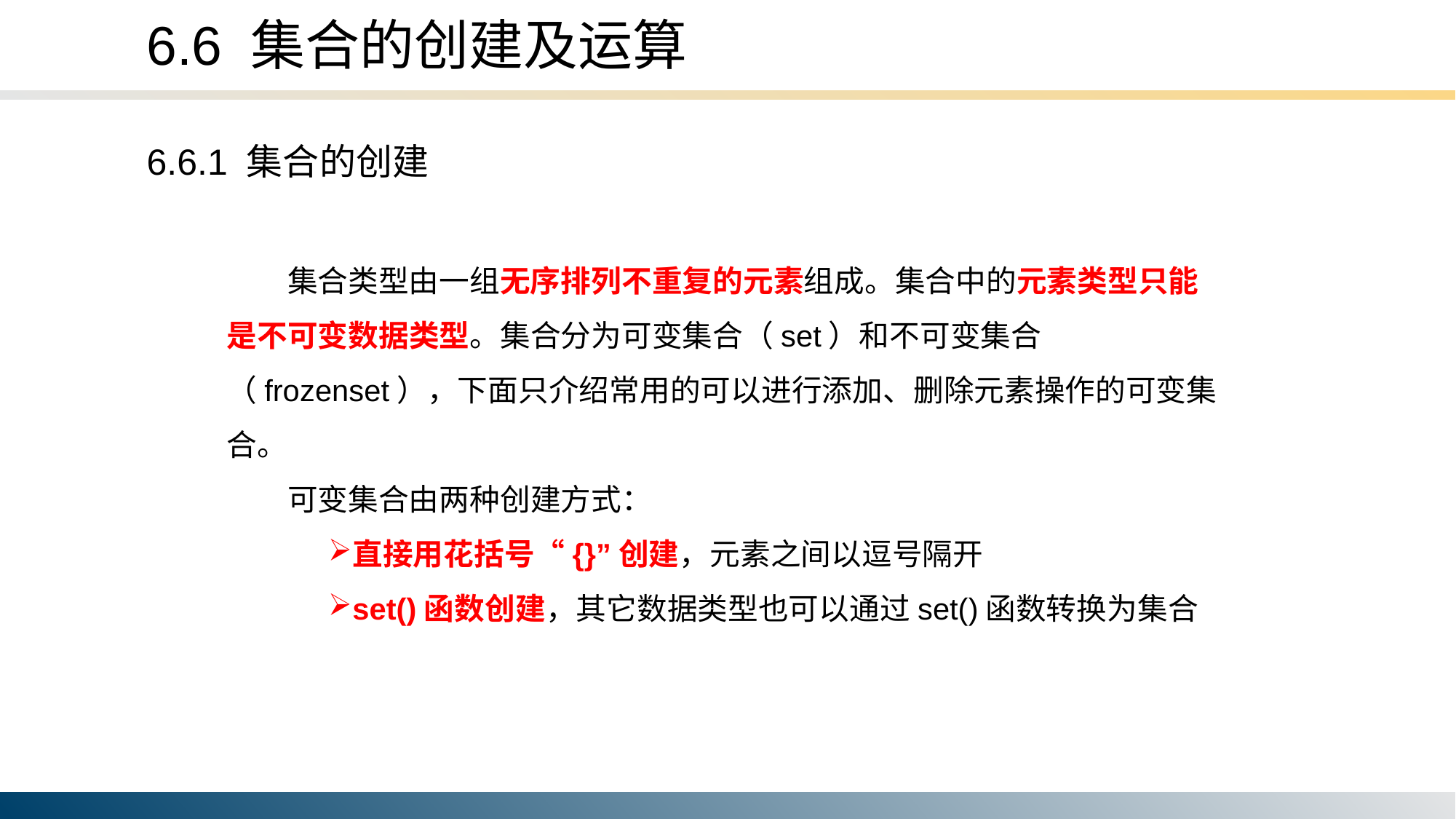

6.6 集合的创建及运算
6.6.1 集合的创建
集合类型由一组无序排列不重复的元素组成。集合中的元素类型只能是不可变数据类型。集合分为可变集合（set）和不可变集合（frozenset），下面只介绍常用的可以进行添加、删除元素操作的可变集合。
可变集合由两种创建方式：
直接用花括号“{}”创建，元素之间以逗号隔开
set()函数创建，其它数据类型也可以通过set()函数转换为集合